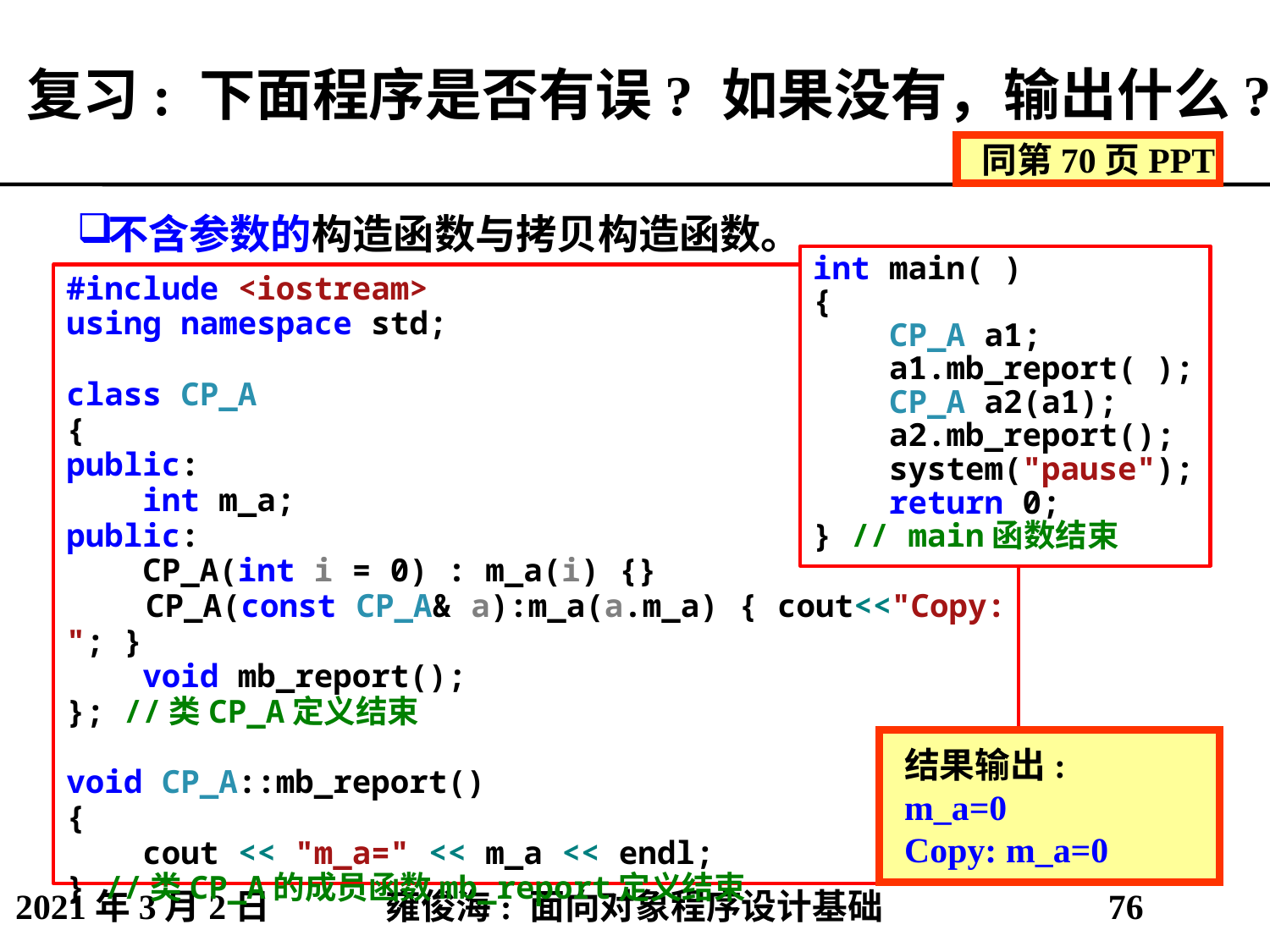

# 复习: 下面程序是否有误? 如果没有，输出什么?
同第70页PPT

不含参数的构造函数与拷贝构造函数。
int main( )
{
    CP_A a1;
    a1.mb_report( );
    CP_A a2(a1);
    a2.mb_report();
    system("pause");
    return 0;
} // main函数结束
#include <iostream>
using namespace std;

class CP_A
{
public:
    int m_a;
public:
    CP_A(int i = 0) : m_a(i) {}
    CP_A(const CP_A& a):m_a(a.m_a) { cout<<"Copy: "; }
    void mb_report();
}; //类CP_A定义结束

void CP_A::mb_report()
{
    cout << "m_a=" << m_a << endl;
} //类CP_A的成员函数mb_report定义结束
结果输出:
m_a=0
Copy: m_a=0
2021年3月2日
雍俊海: 面向对象程序设计基础
76